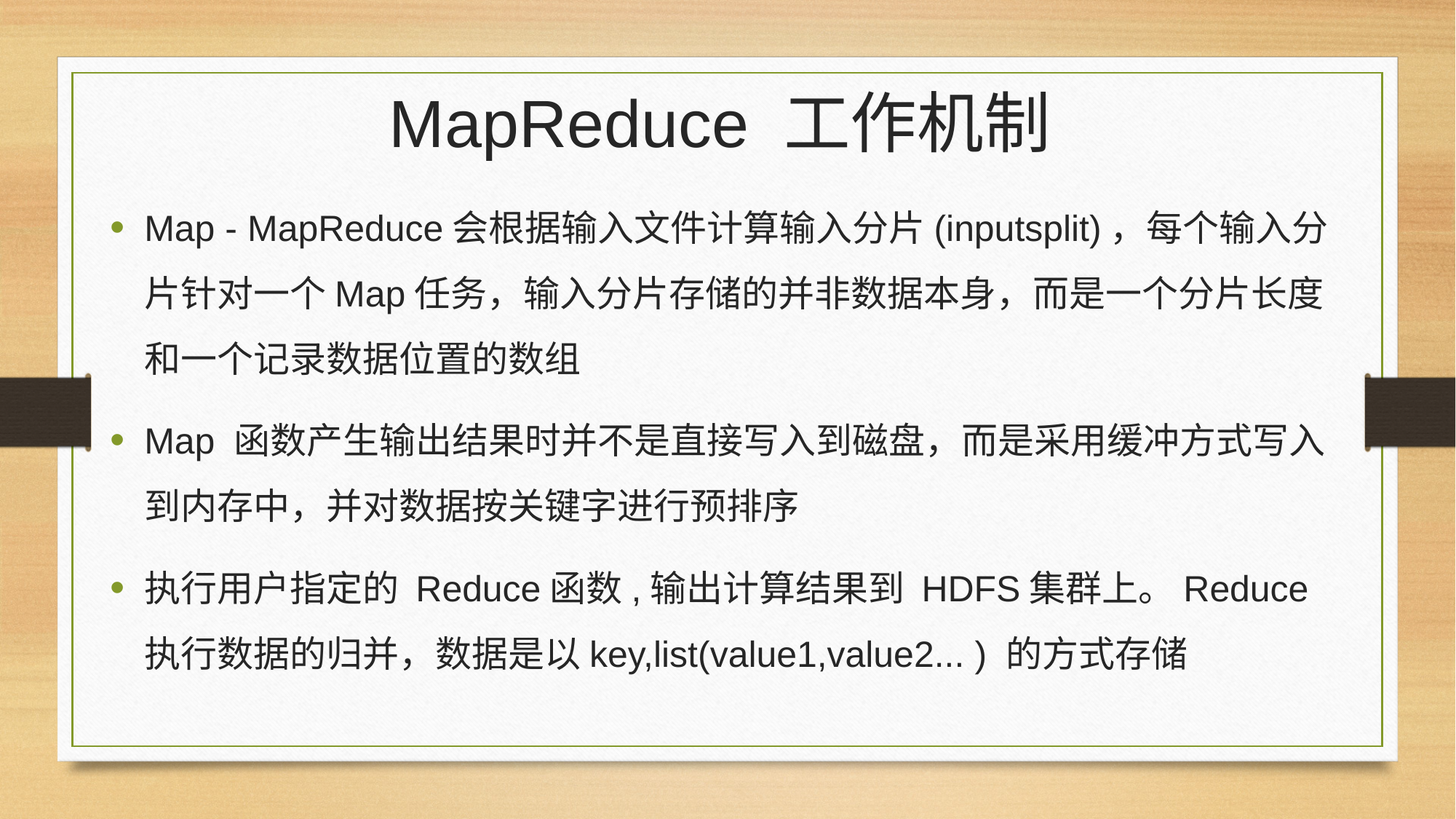

# MapReduce 工作机制
Map - MapReduce会根据输入文件计算输入分片(inputsplit)，每个输入分片针对一个Map任务，输入分片存储的并非数据本身，而是一个分片长度和一个记录数据位置的数组
Map 函数产生输出结果时并不是直接写入到磁盘，而是采用缓冲方式写入到内存中，并对数据按关键字进行预排序
执行用户指定的 Reduce函数,输出计算结果到 HDFS集群上。Reduce执行数据的归并，数据是以key,list(value1,value2... ) 的方式存储